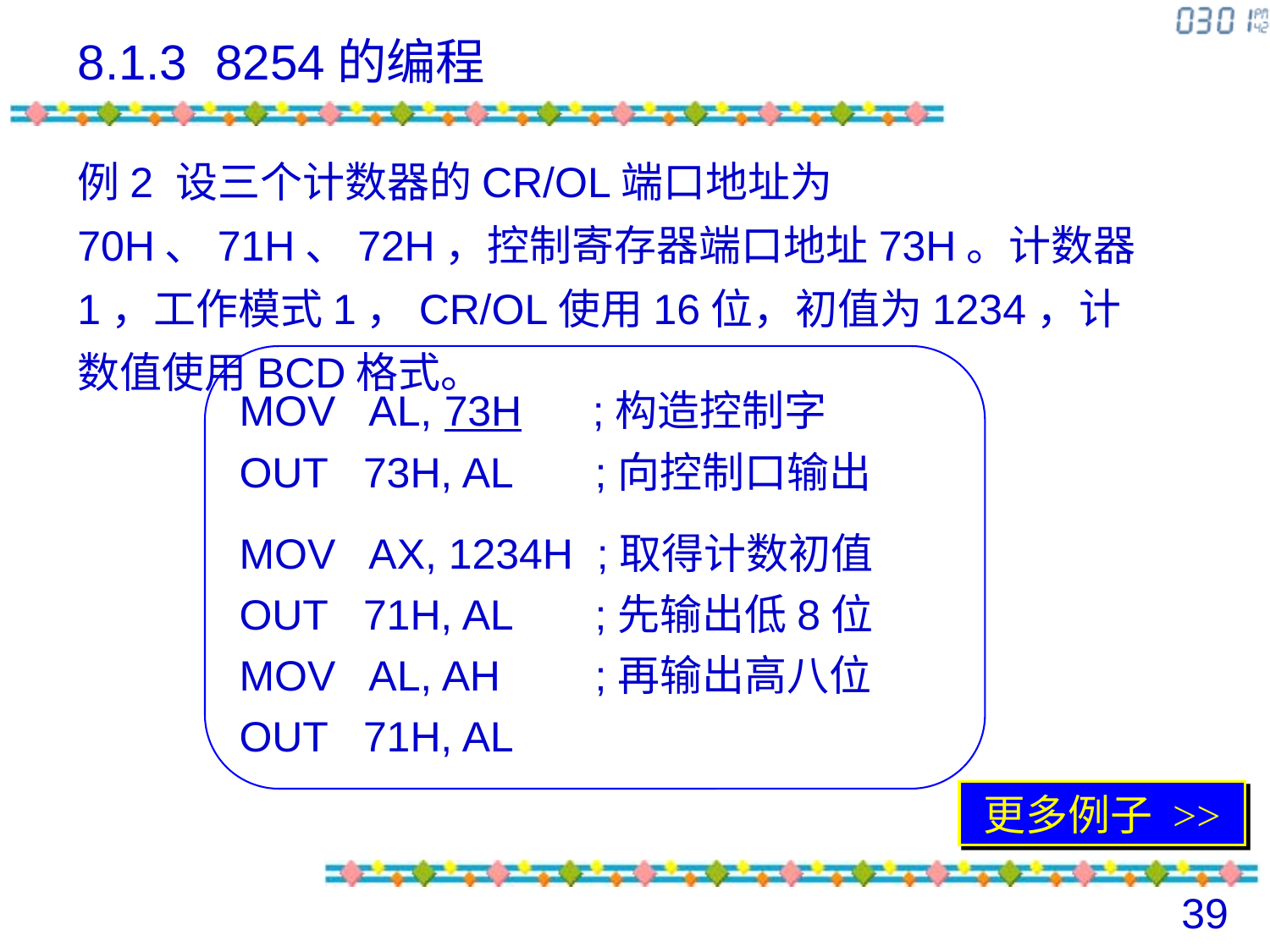

# 8.1.3  8254的编程
例2 设三个计数器的CR/OL端口地址为70H、71H、72H，控制寄存器端口地址73H。计数器1，工作模式1，CR/OL使用16位，初值为1234，计数值使用BCD格式。
MOV   AL, 73H      ;构造控制字
OUT   73H, AL       ;向控制口输出
MOV   AX, 1234H  ;取得计数初值
OUT   71H, AL       ;先输出低8位
MOV   AL, AH        ;再输出高八位
OUT   71H, AL
更多例子 >>